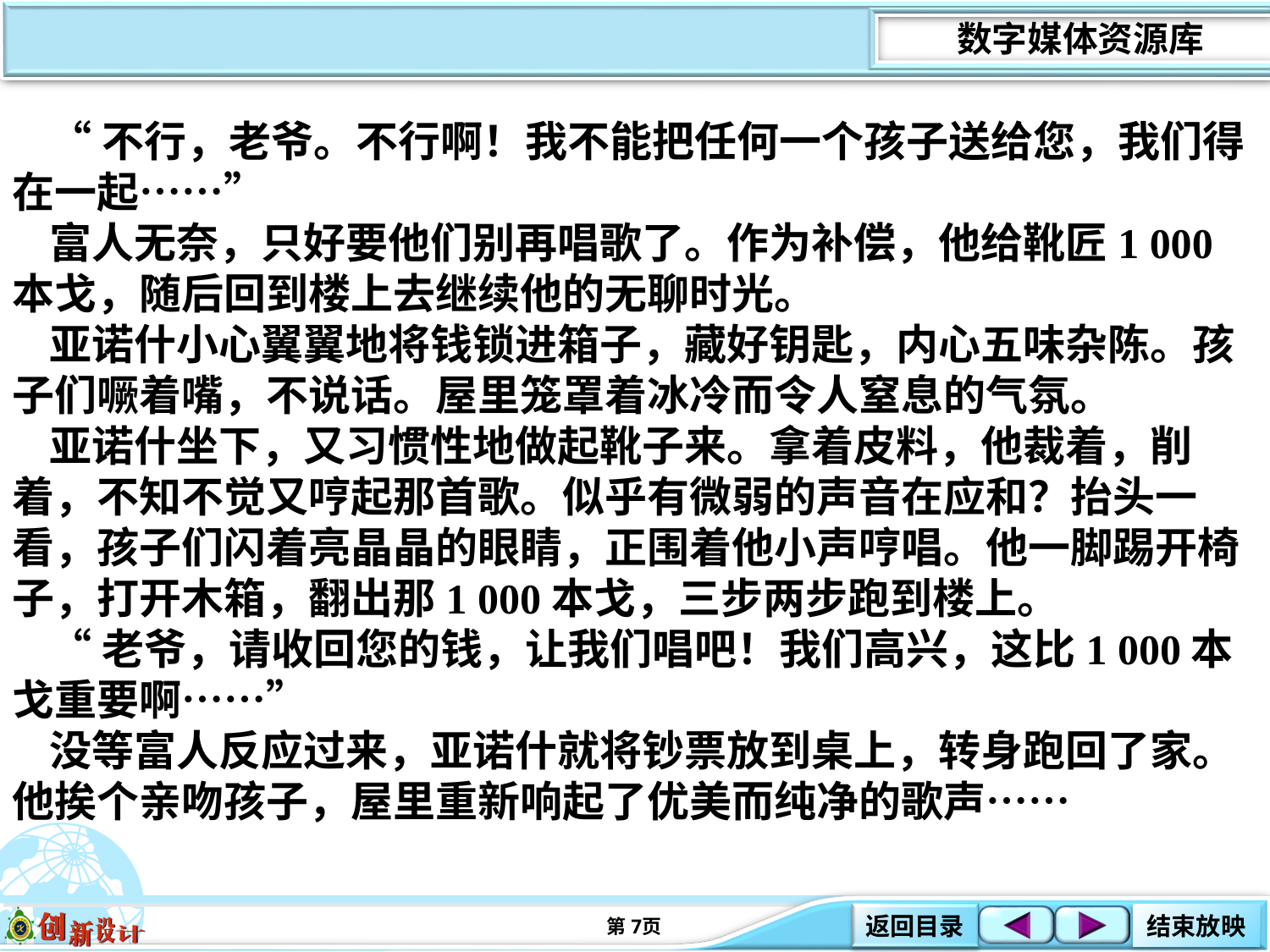

“不行，老爷。不行啊！我不能把任何一个孩子送给您，我们得在一起……”
富人无奈，只好要他们别再唱歌了。作为补偿，他给靴匠1 000本戈，随后回到楼上去继续他的无聊时光。
亚诺什小心翼翼地将钱锁进箱子，藏好钥匙，内心五味杂陈。孩子们噘着嘴，不说话。屋里笼罩着冰冷而令人窒息的气氛。
亚诺什坐下，又习惯性地做起靴子来。拿着皮料，他裁着，削着，不知不觉又哼起那首歌。似乎有微弱的声音在应和？抬头一看，孩子们闪着亮晶晶的眼睛，正围着他小声哼唱。他一脚踢开椅子，打开木箱，翻出那1 000本戈，三步两步跑到楼上。
“老爷，请收回您的钱，让我们唱吧！我们高兴，这比1 000本戈重要啊……”
没等富人反应过来，亚诺什就将钞票放到桌上，转身跑回了家。他挨个亲吻孩子，屋里重新响起了优美而纯净的歌声……